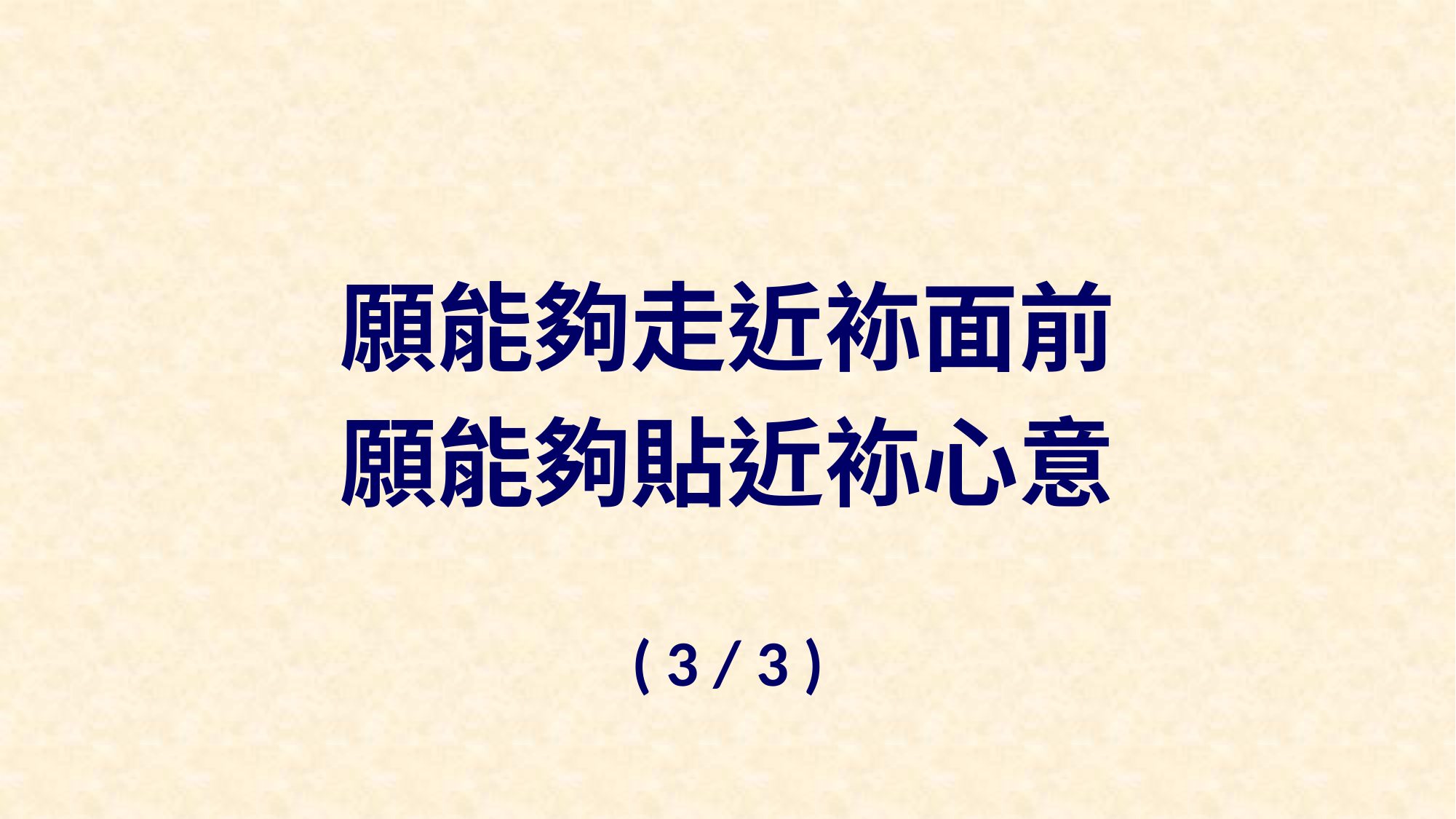

願能夠走近袮面前
願能夠貼近袮心意
( 3 / 3 )